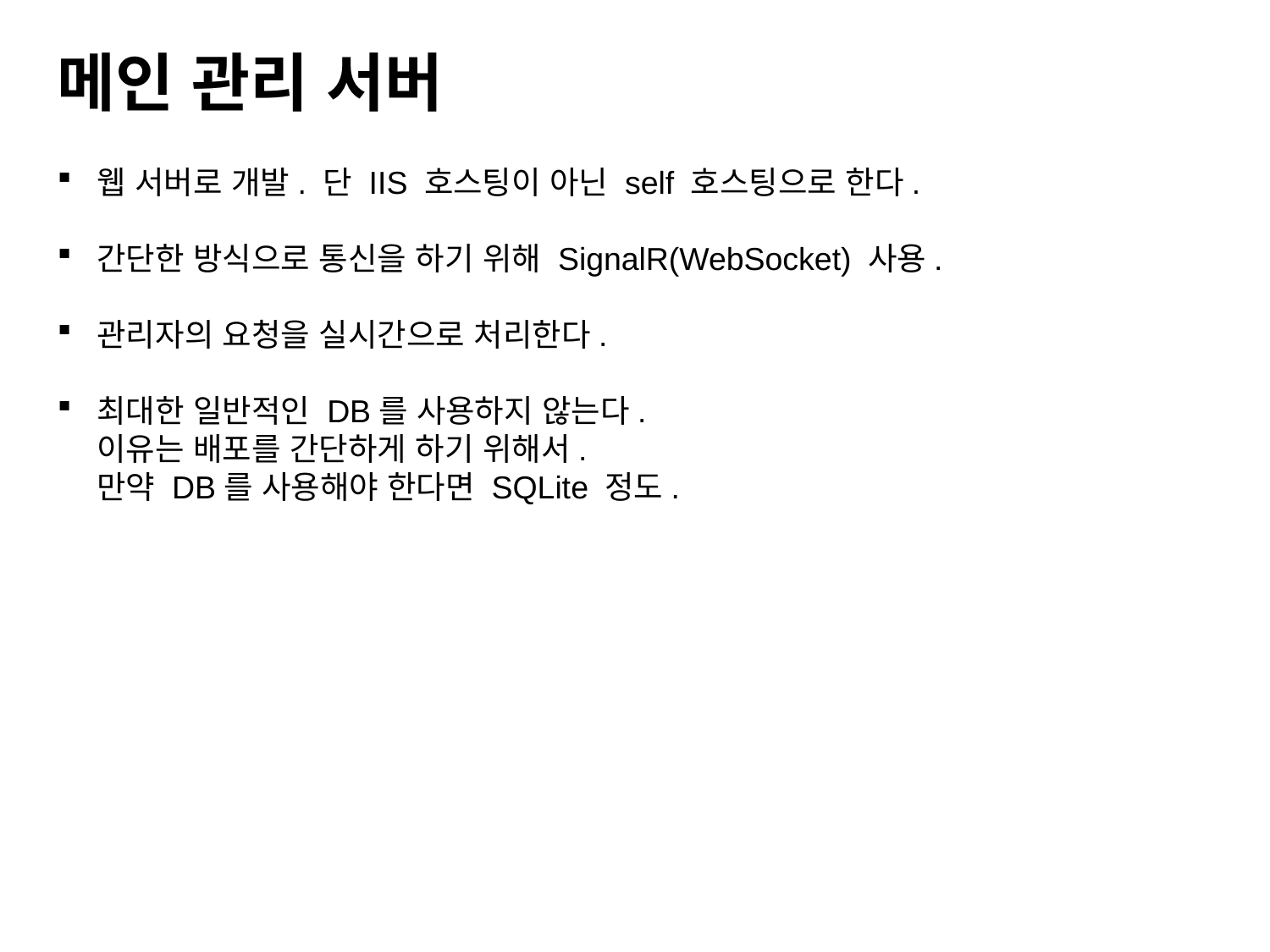

메인 관리 서버
웹 서버로 개발. 단 IIS 호스팅이 아닌 self 호스팅으로 한다.
간단한 방식으로 통신을 하기 위해 SignalR(WebSocket) 사용.
관리자의 요청을 실시간으로 처리한다.
최대한 일반적인 DB를 사용하지 않는다.
이유는 배포를 간단하게 하기 위해서.
만약 DB를 사용해야 한다면 SQLite 정도.